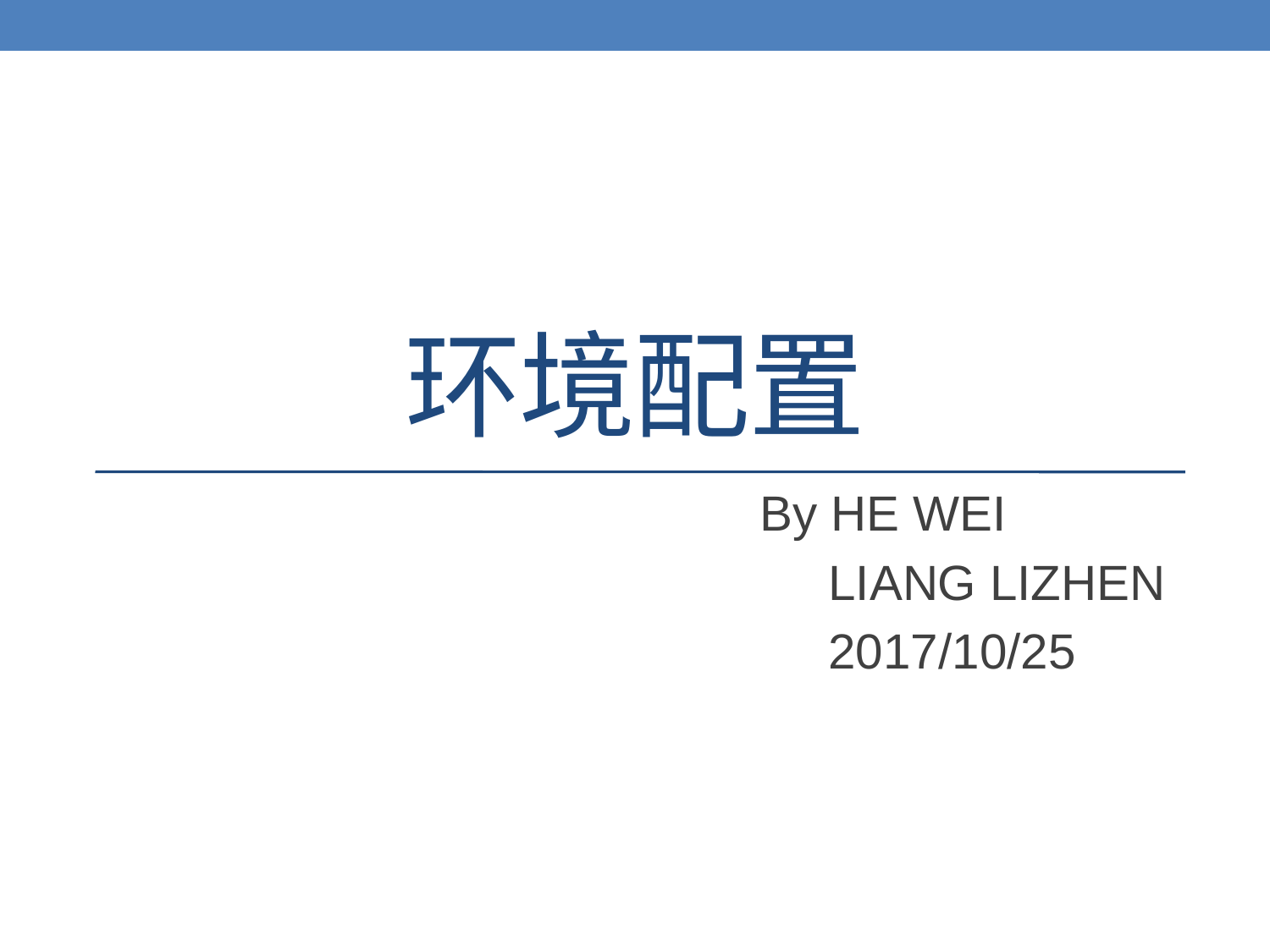

环境配置
#
 By HE WEI
      LIANG LIZHEN
      2017/10/25